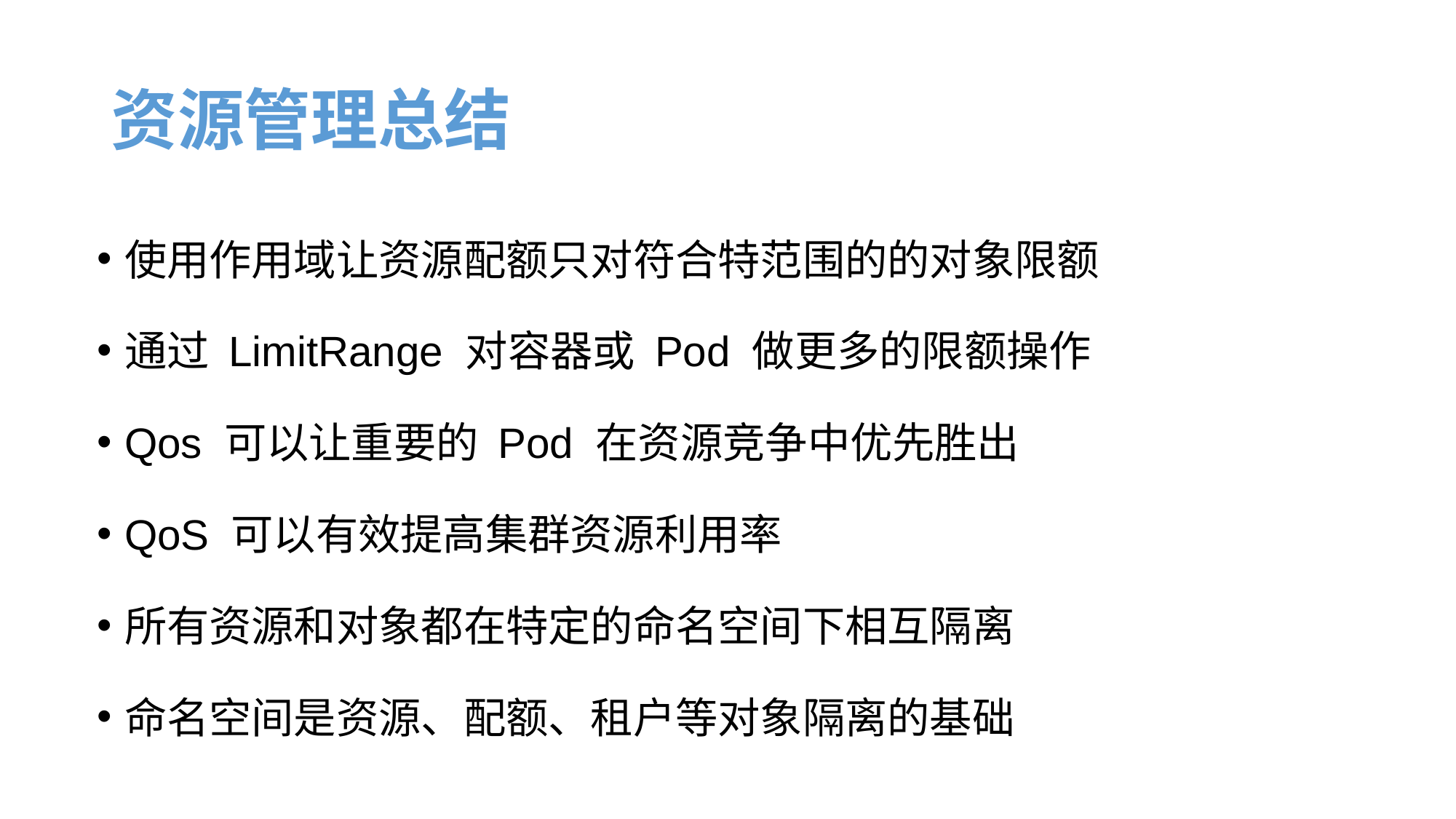

# 资源管理总结
使用作用域让资源配额只对符合特范围的的对象限额
通过 LimitRange 对容器或 Pod 做更多的限额操作
Qos 可以让重要的 Pod 在资源竞争中优先胜出
QoS 可以有效提高集群资源利用率
所有资源和对象都在特定的命名空间下相互隔离
命名空间是资源、配额、租户等对象隔离的基础